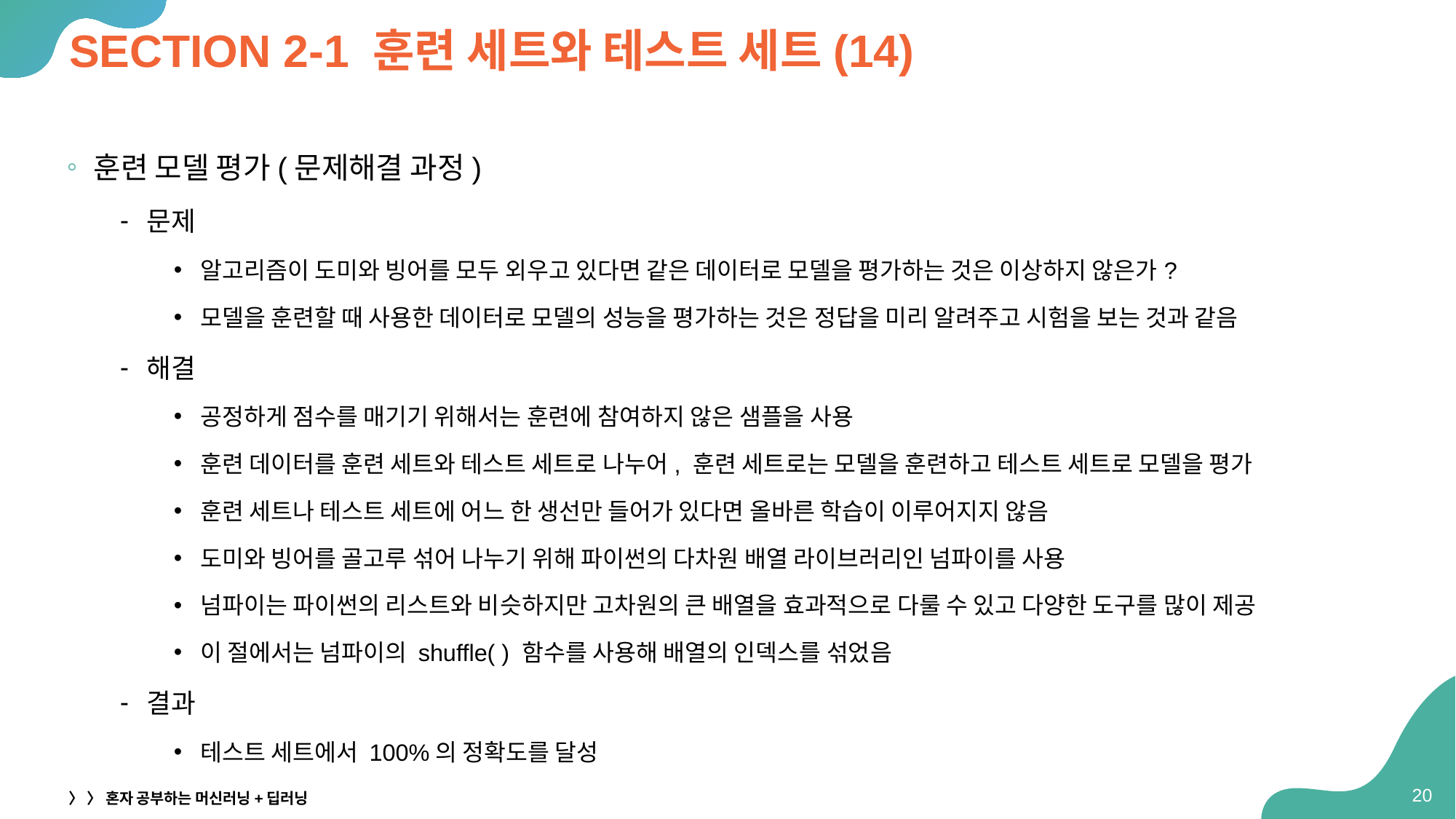

# SECTION 2-1 훈련 세트와 테스트 세트(14)
훈련 모델 평가(문제해결 과정)
문제
알고리즘이 도미와 빙어를 모두 외우고 있다면 같은 데이터로 모델을 평가하는 것은 이상하지 않은가?
모델을 훈련할 때 사용한 데이터로 모델의 성능을 평가하는 것은 정답을 미리 알려주고 시험을 보는 것과 같음
해결
공정하게 점수를 매기기 위해서는 훈련에 참여하지 않은 샘플을 사용
훈련 데이터를 훈련 세트와 테스트 세트로 나누어, 훈련 세트로는 모델을 훈련하고 테스트 세트로 모델을 평가
훈련 세트나 테스트 세트에 어느 한 생선만 들어가 있다면 올바른 학습이 이루어지지 않음
도미와 빙어를 골고루 섞어 나누기 위해 파이썬의 다차원 배열 라이브러리인 넘파이를 사용
넘파이는 파이썬의 리스트와 비슷하지만 고차원의 큰 배열을 효과적으로 다룰 수 있고 다양한 도구를 많이 제공
이 절에서는 넘파이의 shuffle( ) 함수를 사용해 배열의 인덱스를 섞었음
결과
테스트 세트에서 100%의 정확도를 달성
20
〉 〉 혼자 공부하는 머신러닝+딥러닝